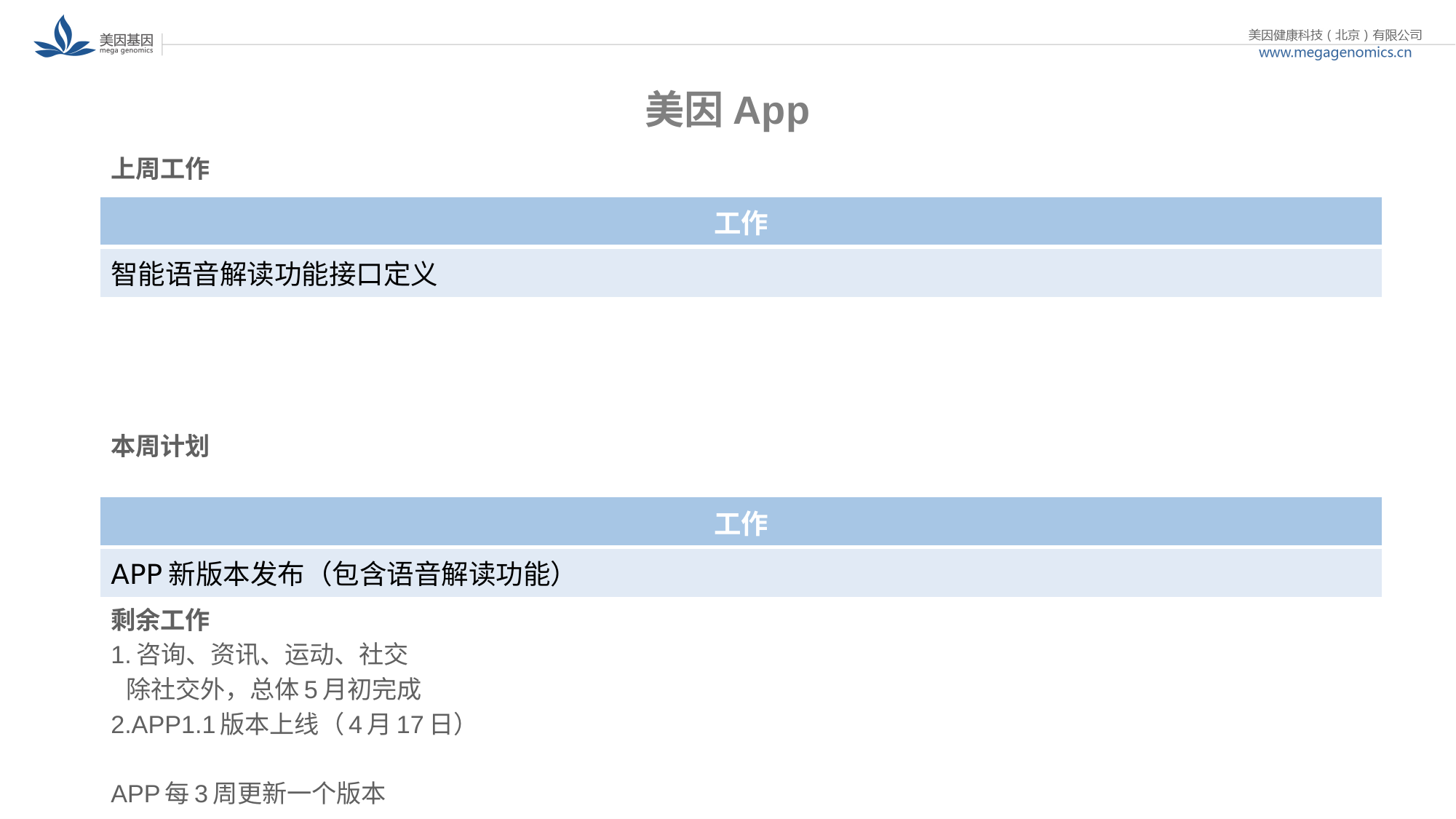

# 美因App
上周工作

本周计划

剩余工作
1.咨询、资讯、运动、社交
  除社交外，总体5月初完成
2.APP1.1版本上线（4月17日）

APP每3周更新一个版本
| 工作 |
| --- |
| 智能语音解读功能接口定义 |
| 工作 |
| --- |
| APP新版本发布（包含语音解读功能） |